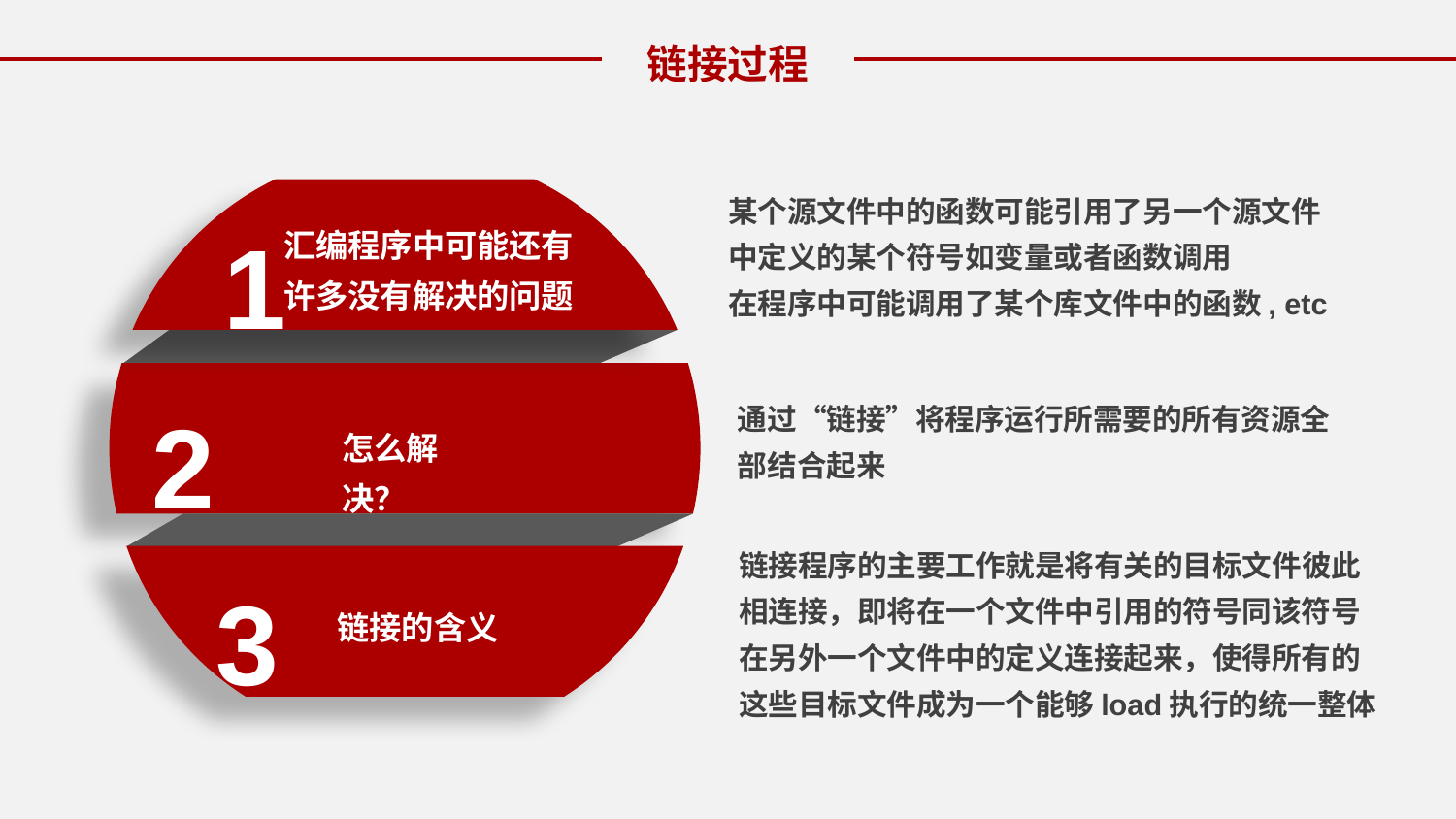

链接过程
1
某个源文件中的函数可能引用了另一个源文件中定义的某个符号如变量或者函数调用
在程序中可能调用了某个库文件中的函数, etc

汇编程序中可能还有许多没有解决的问题

2

通过“链接”将程序运行所需要的所有资源全部结合起来
怎么解决？

3
链接程序的主要工作就是将有关的目标文件彼此相连接，即将在一个文件中引用的符号同该符号在另外一个文件中的定义连接起来，使得所有的这些目标文件成为一个能够load执行的统一整体

链接的含义